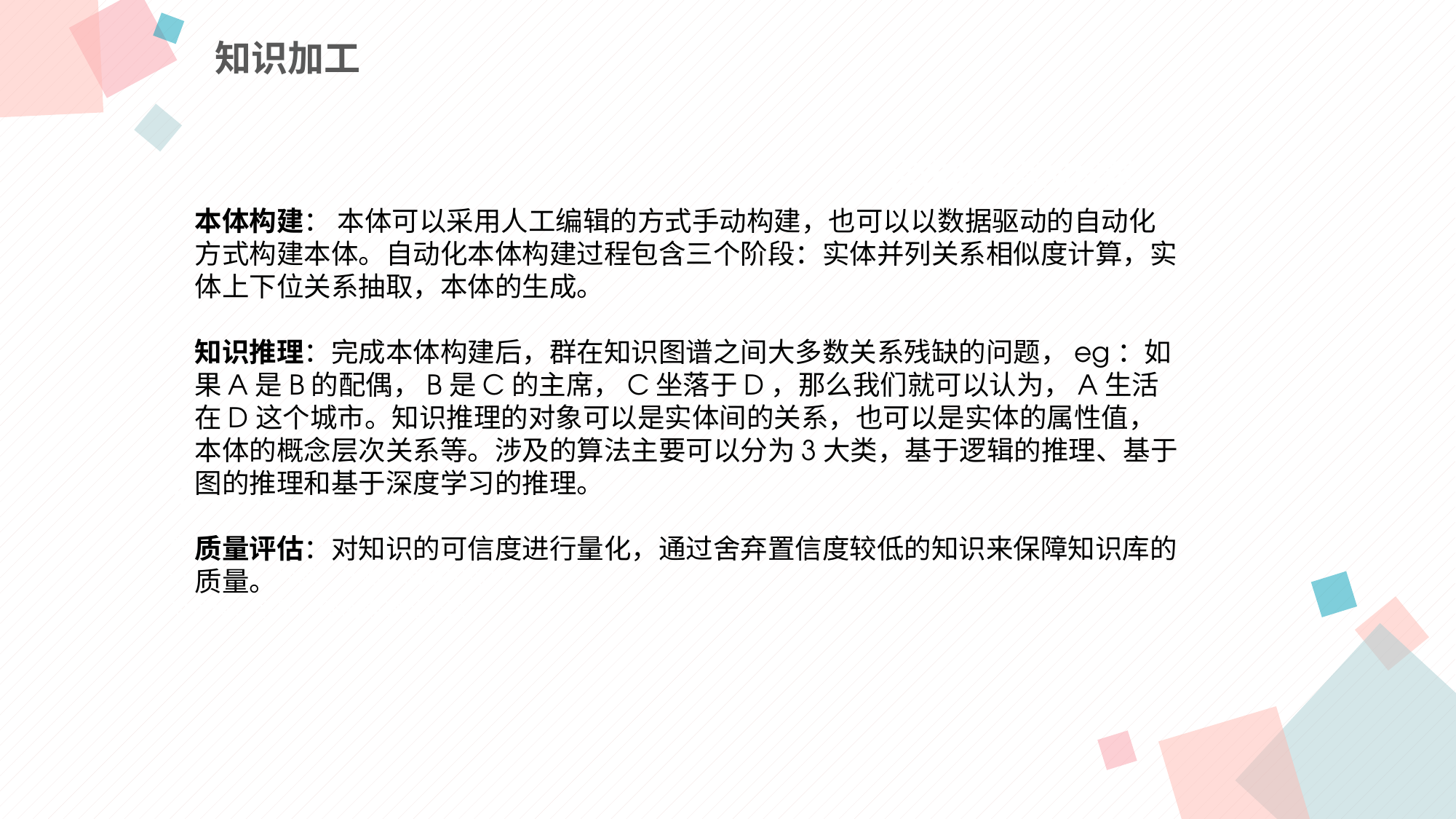

知识加工
点击此处添加标题
本体构建： 本体可以采用人工编辑的方式手动构建，也可以以数据驱动的自动化方式构建本体。自动化本体构建过程包含三个阶段：实体并列关系相似度计算，实体上下位关系抽取，本体的生成。

知识推理：完成本体构建后，群在知识图谱之间大多数关系残缺的问题，eg：如果A是B的配偶，B是C的主席，C坐落于D，那么我们就可以认为，A生活在D这个城市。知识推理的对象可以是实体间的关系，也可以是实体的属性值，本体的概念层次关系等。涉及的算法主要可以分为3大类，基于逻辑的推理、基于图的推理和基于深度学习的推理。

质量评估：对知识的可信度进行量化，通过舍弃置信度较低的知识来保障知识库的质量。
点击此处添加标题
标题数字等都可以通过点和重新输入进行更改，顶部“开始”面板中可以对字体、字号、颜色等进行修改。